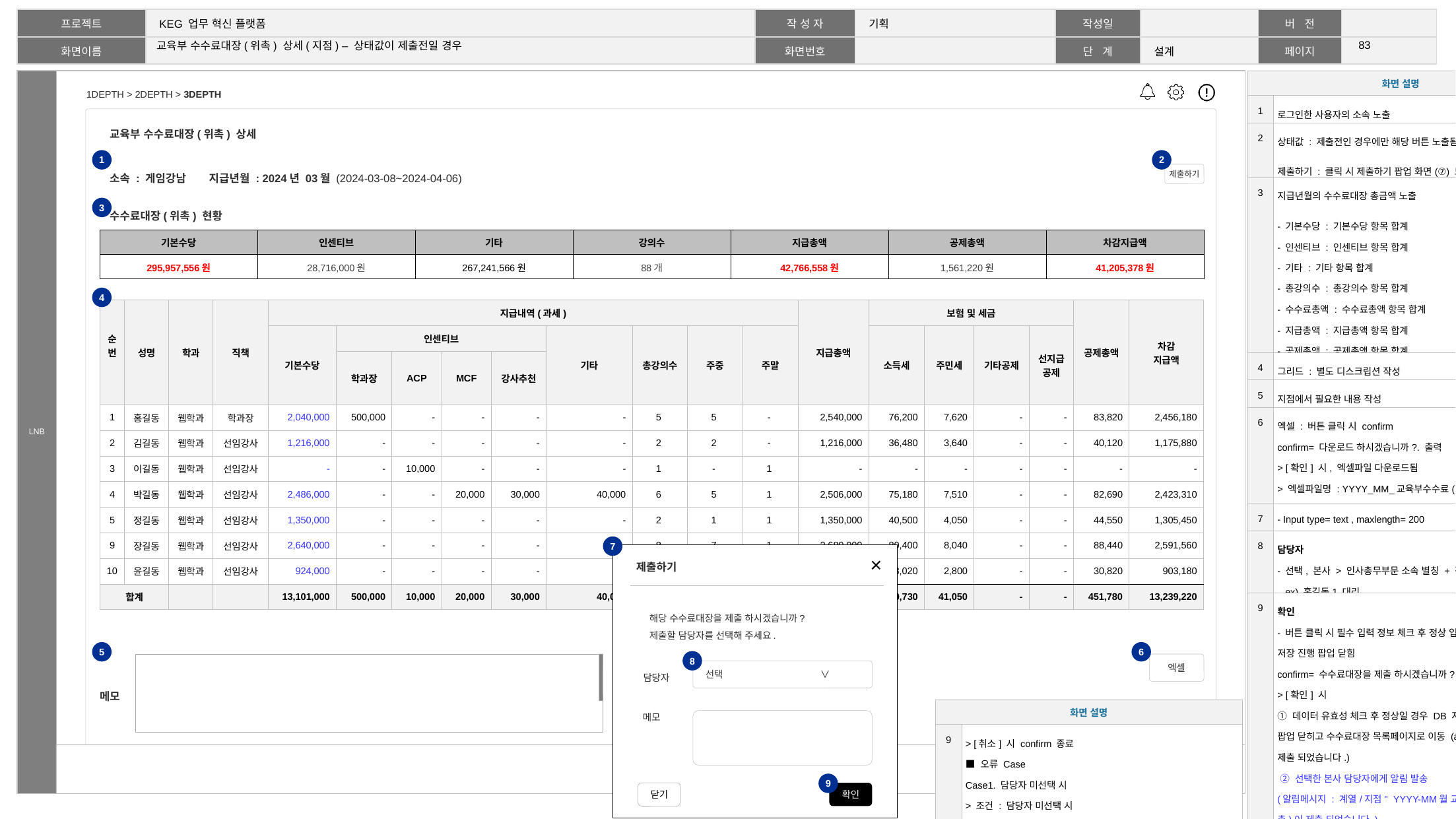

83

# 교육부 수수료대장(위촉) 상세(지점) – 상태값이 제출전일 경우
| 화면 설명 |  |
| --- | --- |
| 1 | 로그인한 사용자의 소속 노출 |
| 2 | 상태값 : 제출전인 경우에만 해당 버튼 노출됨 제출하기 : 클릭 시 제출하기 팝업 화면(⑦) 노출 |
| 3 | 지급년월의 수수료대장 총금액 노출 - 기본수당 : 기본수당 항목 합계 - 인센티브 : 인센티브 항목 합계 - 기타 : 기타 항목 합계 - 총강의수 : 총강의수 항목 합계 - 수수료총액 : 수수료총액 항목 합계 - 지급총액 : 지급총액 항목 합계 - 공제총액 : 공제총액 항목 합계 - 차감지급액 : 차감지급액 항목 합계 |
| 4 | 그리드 : 별도 디스크립션 작성 |
| 5 | 지점에서 필요한 내용 작성 |
| 6 | 엑셀 : 버튼 클릭 시 confirm confirm= 다운로드 하시겠습니까?. 출력 > [확인] 시, 엑셀파일 다운로드됨 > 엑셀파일명 : YYYY\_MM\_교육부수수료(위촉)\_계열지점 YYYY\_MM : 지급년월 |
| 7 | - Input type= text , maxlength= 200 |
| 8 | 담당자 - 선택, 본사 > 인사총무부문 소속 별칭 + 직책 노출 ex) 홍길동1 대리 |
| 9 | 확인 - 버튼 클릭 시 필수 입력 정보 체크 후 정상 입력 시 confirm 노출 후 저장 진행 팝업 닫힘 confirm= 수수료대장을 제출 하시겠습니까? > [확인] 시 ① 데이터 유효성 체크 후 정상일 경우 DB 저장 및 alert 노출 후 팝업 닫히고 수수료대장 목록페이지로 이동 (alert= 수수료대장이 제출 되었습니다.) ② 선택한 본사 담당자에게 알림 발송 (알림메시지 : 계열/지점" YYYY-MM월 교육부 수수료대장(위촉)이 제출 되었습니다.) - 계열/지점 : 로그인한 지점 관리자의 계열/지점 - YYYY-MM : 지급년월 |
교육부 수수료대장(위촉) 상세
1
2
소속 : 게임강남
지급년월 : 2024년 03월 (2024-03-08~2024-04-06)
제출하기
수수료대장(위촉) 현황
3
| 기본수당 | 인센티브 | 기타 | 강의수 | 지급총액 | 공제총액 | 차감지급액 |
| --- | --- | --- | --- | --- | --- | --- |
| 295,957,556원 | 28,716,000원 | 267,241,566원 | 88개 | 42,766,558원 | 1,561,220원 | 41,205,378원 |
4
| 순번 | 성명 | 학과 | 직책 | 지급내역(과세) |  |  |  |  |  |  |  |  | 지급총액 | 보험 및 세금 |  |  |  | 공제총액 | 차감 지급액 |
| --- | --- | --- | --- | --- | --- | --- | --- | --- | --- | --- | --- | --- | --- | --- | --- | --- | --- | --- | --- |
|  |  |  |  | 기본수당 | 인센티브 |  |  |  | 기타 | 총강의수 | 주중 | 주말 |  | 소득세 | 주민세 | 기타공제 | 선지급 공제 |  |  |
|  |  |  |  |  | 학과장 | ACP | MCF | 강사추천 |  |  |  |  |  |  |  |  |  |  |  |
| 1 | 홍길동 | 웹학과 | 학과장 | 2,040,000 | 500,000 | - | - | - | - | 5 | 5 | - | 2,540,000 | 76,200 | 7,620 | - | - | 83,820 | 2,456,180 |
| 2 | 김길동 | 웹학과 | 선임강사 | 1,216,000 | - | - | - | - | - | 2 | 2 | - | 1,216,000 | 36,480 | 3,640 | - | - | 40,120 | 1,175,880 |
| 3 | 이길동 | 웹학과 | 선임강사 | - | - | 10,000 | - | - | - | 1 | - | 1 | - | - | - | - | - | - | - |
| 4 | 박길동 | 웹학과 | 선임강사 | 2,486,000 | - | - | 20,000 | 30,000 | 40,000 | 6 | 5 | 1 | 2,506,000 | 75,180 | 7,510 | - | - | 82,690 | 2,423,310 |
| 5 | 정길동 | 웹학과 | 선임강사 | 1,350,000 | - | - | - | - | - | 2 | 1 | 1 | 1,350,000 | 40,500 | 4,050 | - | - | 44,550 | 1,305,450 |
| 9 | 장길동 | 웹학과 | 선임강사 | 2,640,000 | - | - | - | - | - | 8 | 7 | 1 | 2,680,000 | 80,400 | 8,040 | - | - | 88,440 | 2,591,560 |
| 10 | 윤길동 | 웹학과 | 선임강사 | 924,000 | - | - | - | - | - | 3 | - | 3 | 934,000 | 28,020 | 2,800 | - | - | 30,820 | 903,180 |
| 합계 |  |  |  | 13,101,000 | 500,000 | 10,000 | 20,000 | 30,000 | 40,000 | 37 | 29 | 8 | 13,691,000 | 410,730 | 41,050 | - | - | 451,780 | 13,239,220 |
7
제출하기
해당 수수료대장을 제출 하시겠습니까?
제출할 담당자를 선택해 주세요.
5
6
8

엑셀
선택                                     ∨
담당자
메모
| 화면 설명 |  |
| --- | --- |
| 9 | > [취소] 시 confirm 종료 ■ 오류 Case Case1. 담당자 미선택 시 > 조건 : 담당자 미선택 시 alert= 담당자를 선택해 주세요. |
메모

9
닫기
확인